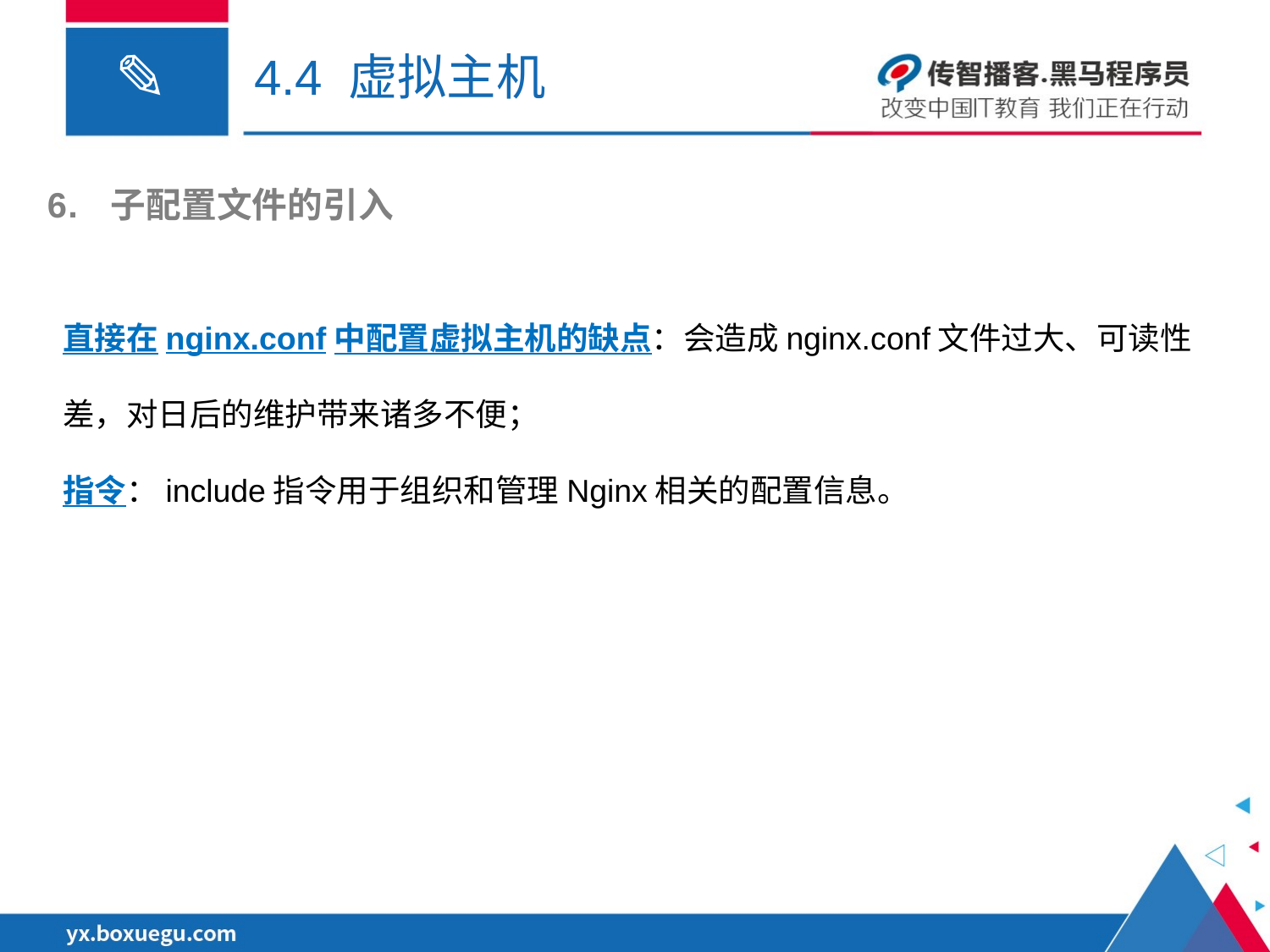

# 4.4 虚拟主机
子配置文件的引入
直接在nginx.conf中配置虚拟主机的缺点：会造成nginx.conf文件过大、可读性差，对日后的维护带来诸多不便；
指令：include指令用于组织和管理Nginx相关的配置信息。